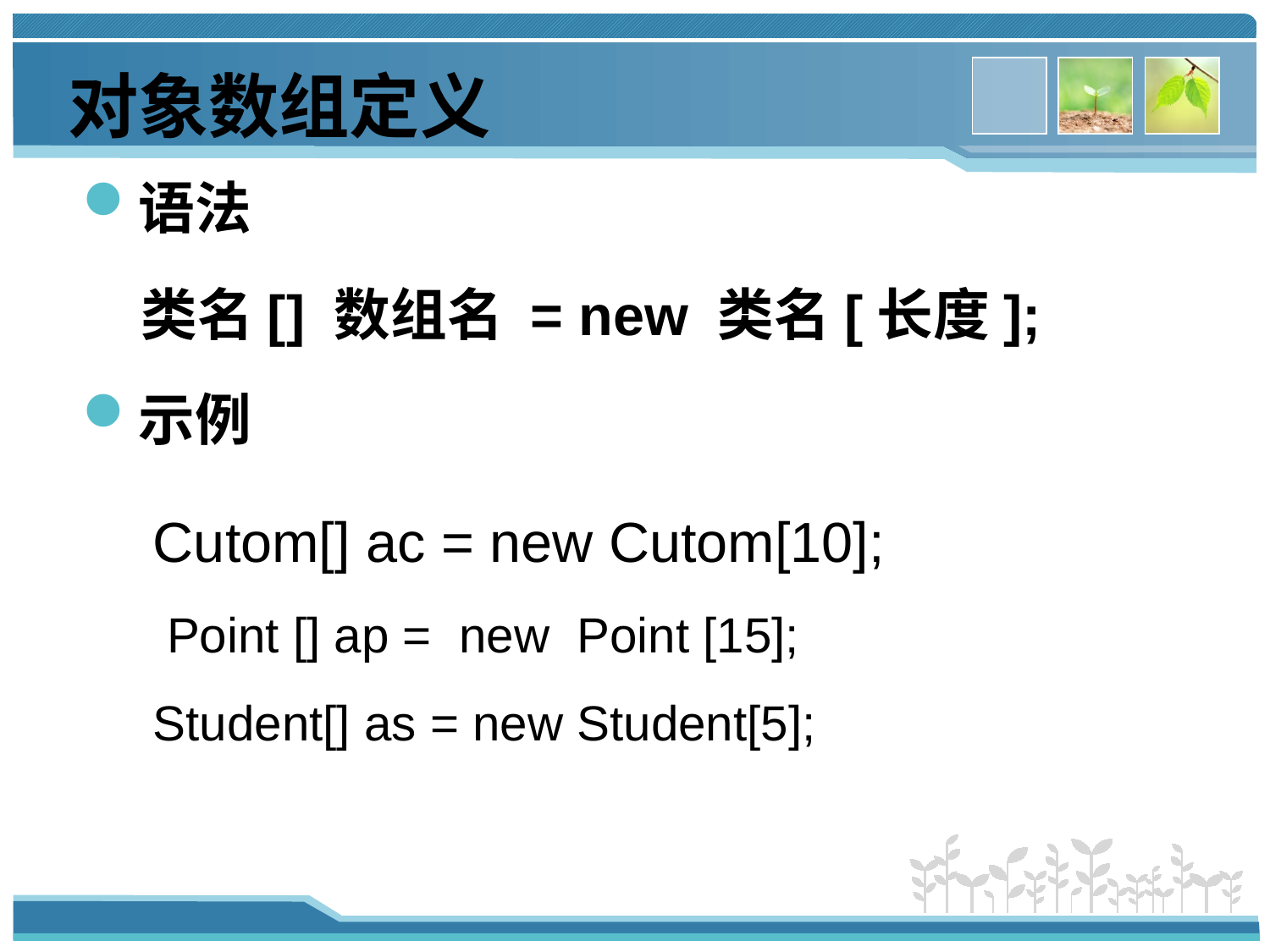

对象数组定义
语法

示例
类名[] 数组名 = new 类名[长度];
Cutom[] ac = new Cutom[10];
 Point [] ap =  new  Point [15];
Student[] as = new Student[5];